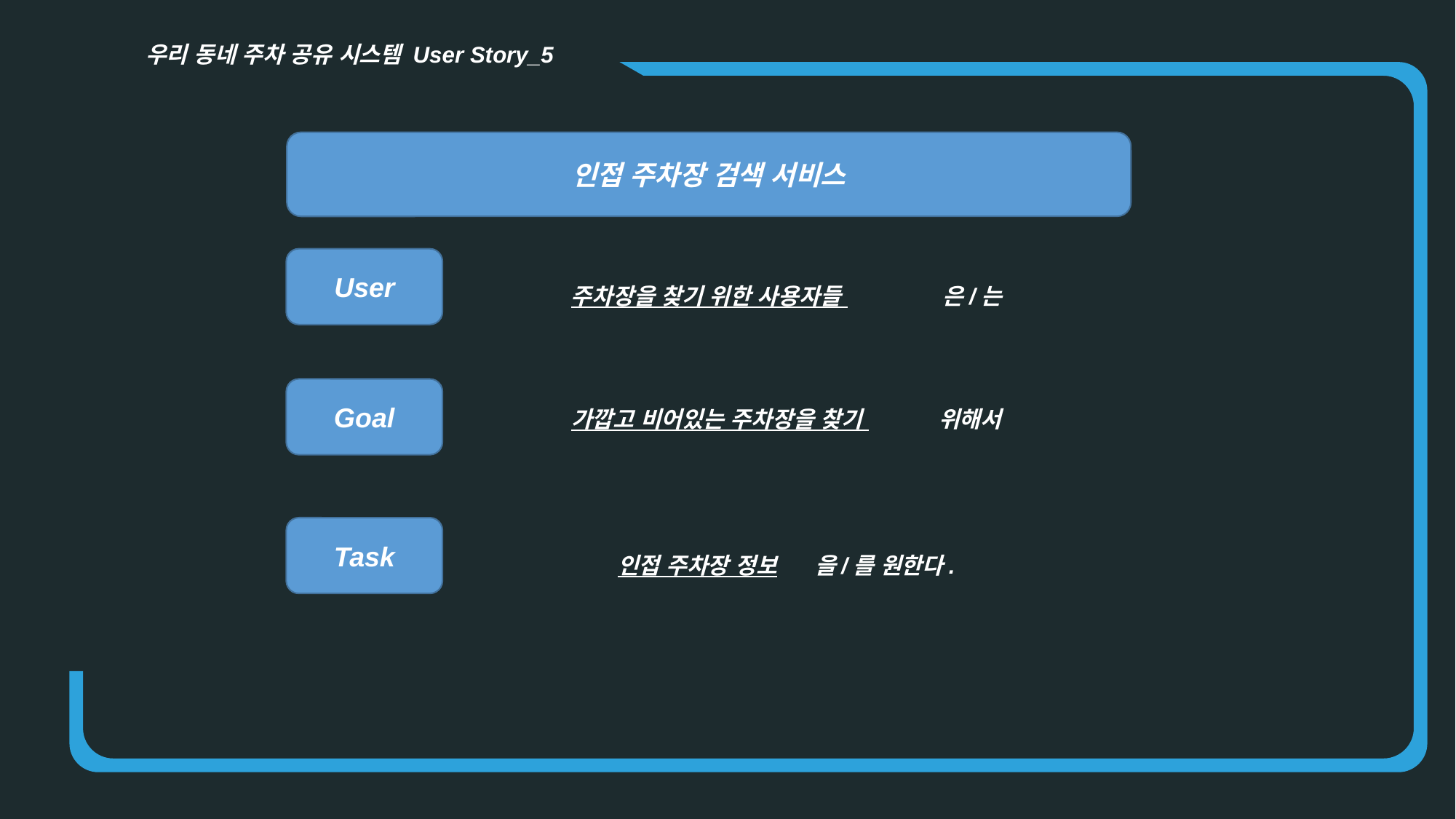

우리 동네 주차 공유 시스템 User Story_5

인접 주차장 검색 서비스
User
주차장을 찾기 위한 사용자들                은/는
Goal
가깝고 비어있는 주차장을 찾기            위해서
Task
인접 주차장 정보      을/를 원한다.